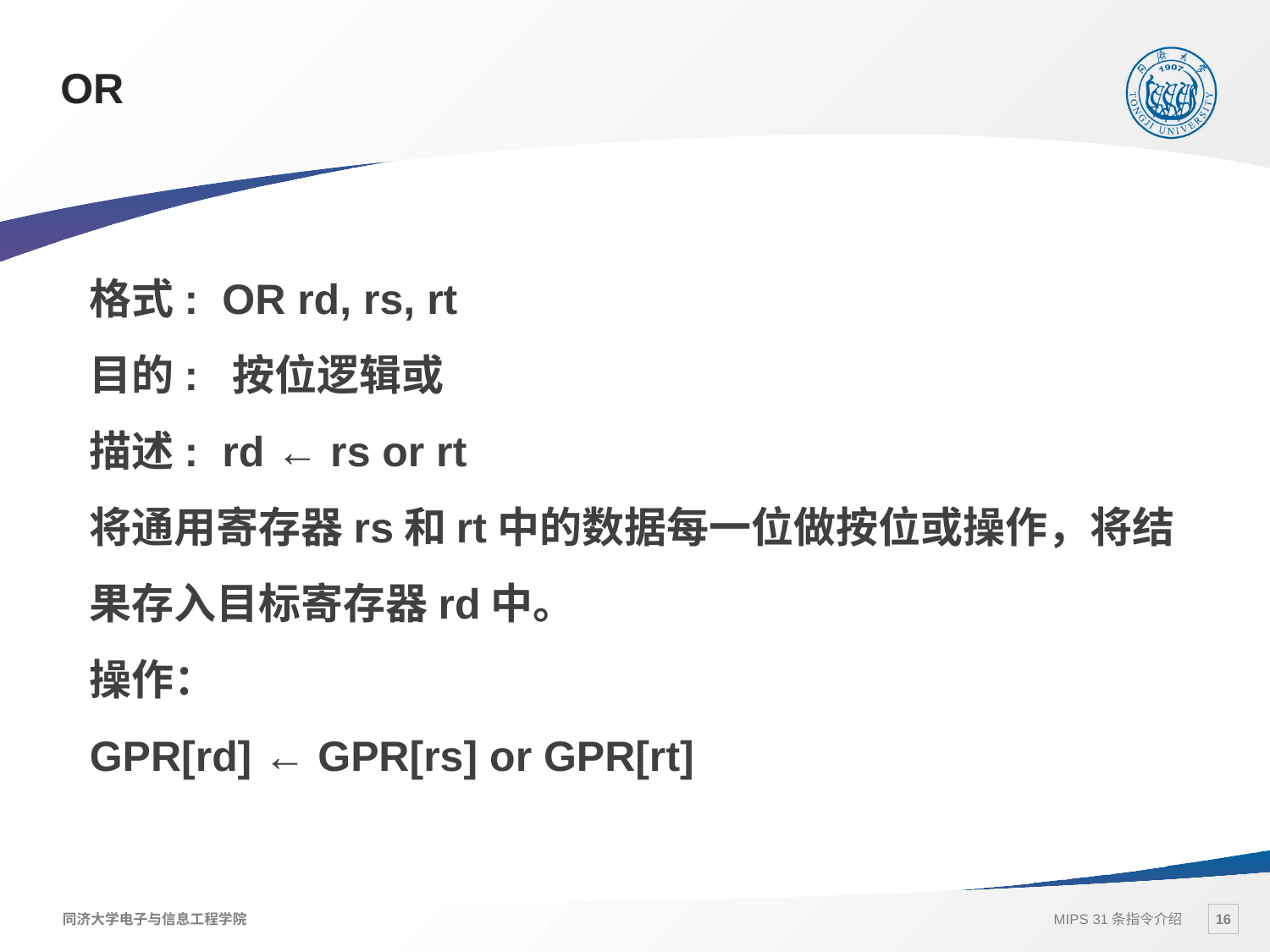

# OR
格式:  OR rd, rs, rt
目的:  按位逻辑或
描述:  rd ← rs or rt
将通用寄存器rs和rt中的数据每一位做按位或操作，将结果存入目标寄存器rd中。
操作：
GPR[rd] ← GPR[rs] or GPR[rt]